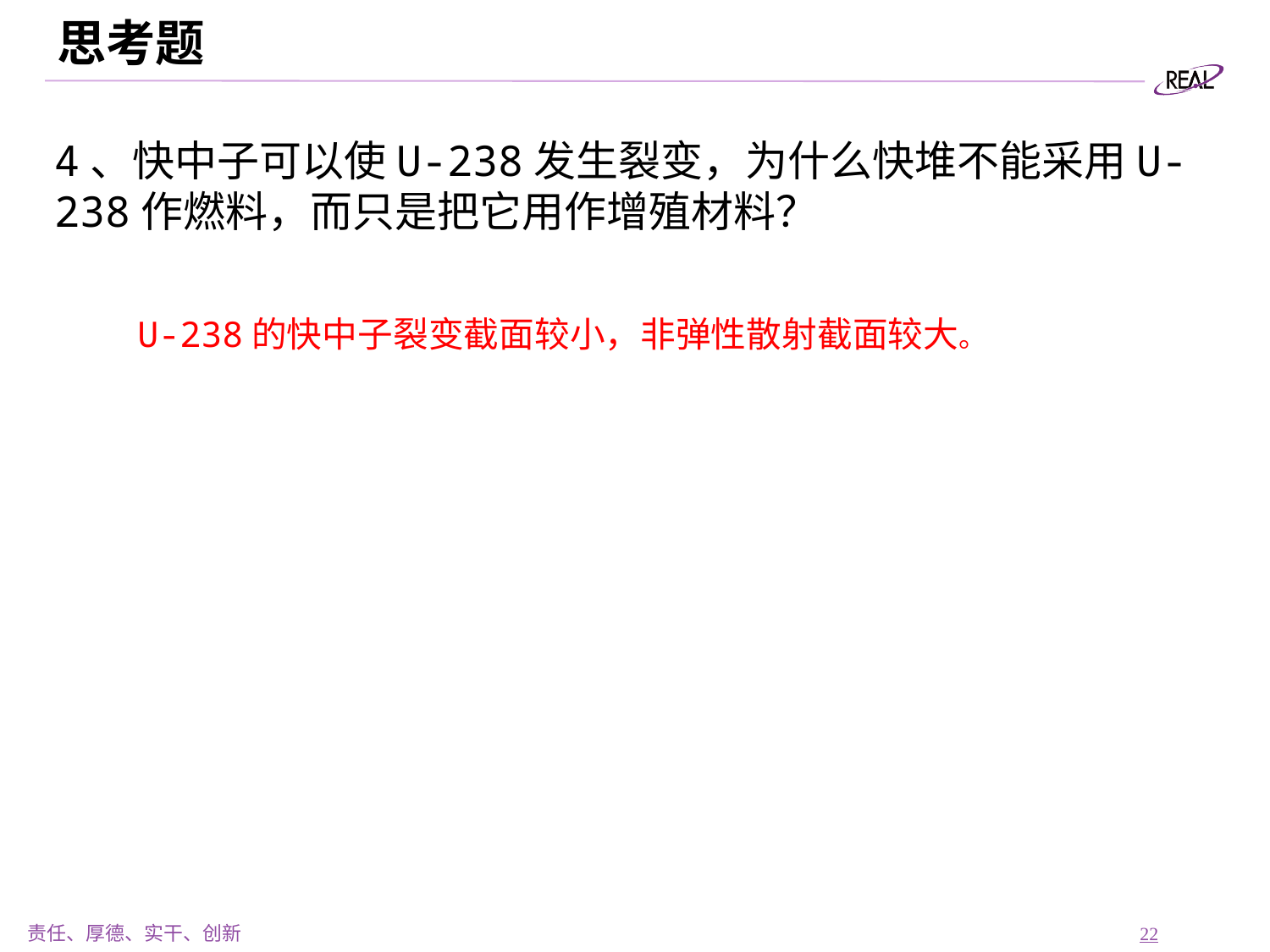

# 思考题
4、快中子可以使U-238发生裂变，为什么快堆不能采用U-238作燃料，而只是把它用作增殖材料？

U-238的快中子裂变截面较小，非弹性散射截面较大。